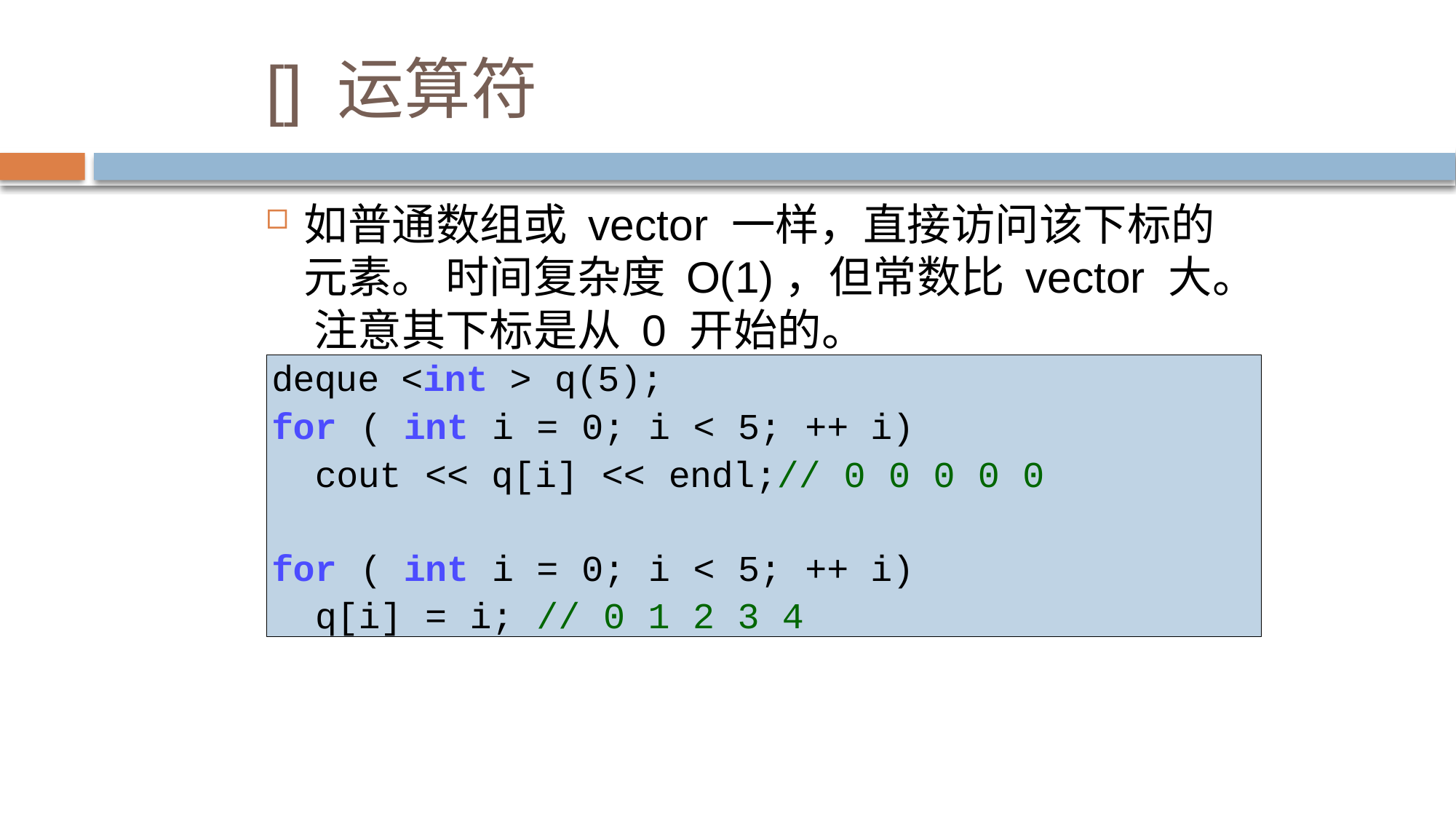

# [] 运算符
如普通数组或 vector 一样，直接访问该下标的元素。 时间复杂度 O(1)，但常数比 vector 大。 注意其下标是从 0 开始的。
deque <int > q(5);
for ( int i = 0; i < 5; ++ i)
  cout << q[i] << endl;// 0 0 0 0 0

for ( int i = 0; i < 5; ++ i)
  q[i] = i; // 0 1 2 3 4